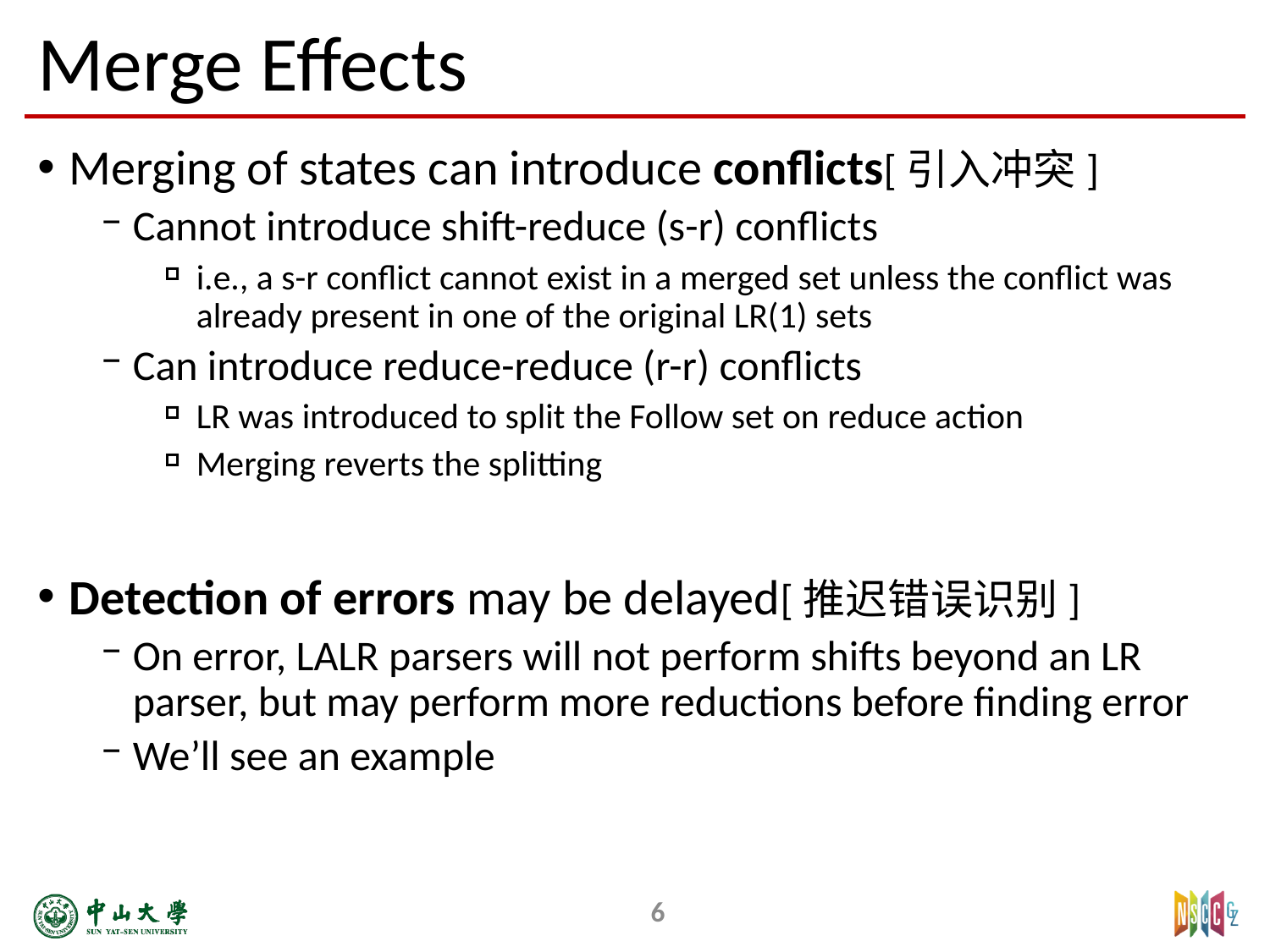

# Merge Effects
Merging of states can introduce conflicts[引入冲突]
Cannot introduce shift-reduce (s-r) conflicts
i.e., a s-r conflict cannot exist in a merged set unless the conflict was already present in one of the original LR(1) sets
Can introduce reduce-reduce (r-r) conflicts
LR was introduced to split the Follow set on reduce action
Merging reverts the splitting

Detection of errors may be delayed[推迟错误识别]
On error, LALR parsers will not perform shifts beyond an LR parser, but may perform more reductions before finding error
We’ll see an example
6